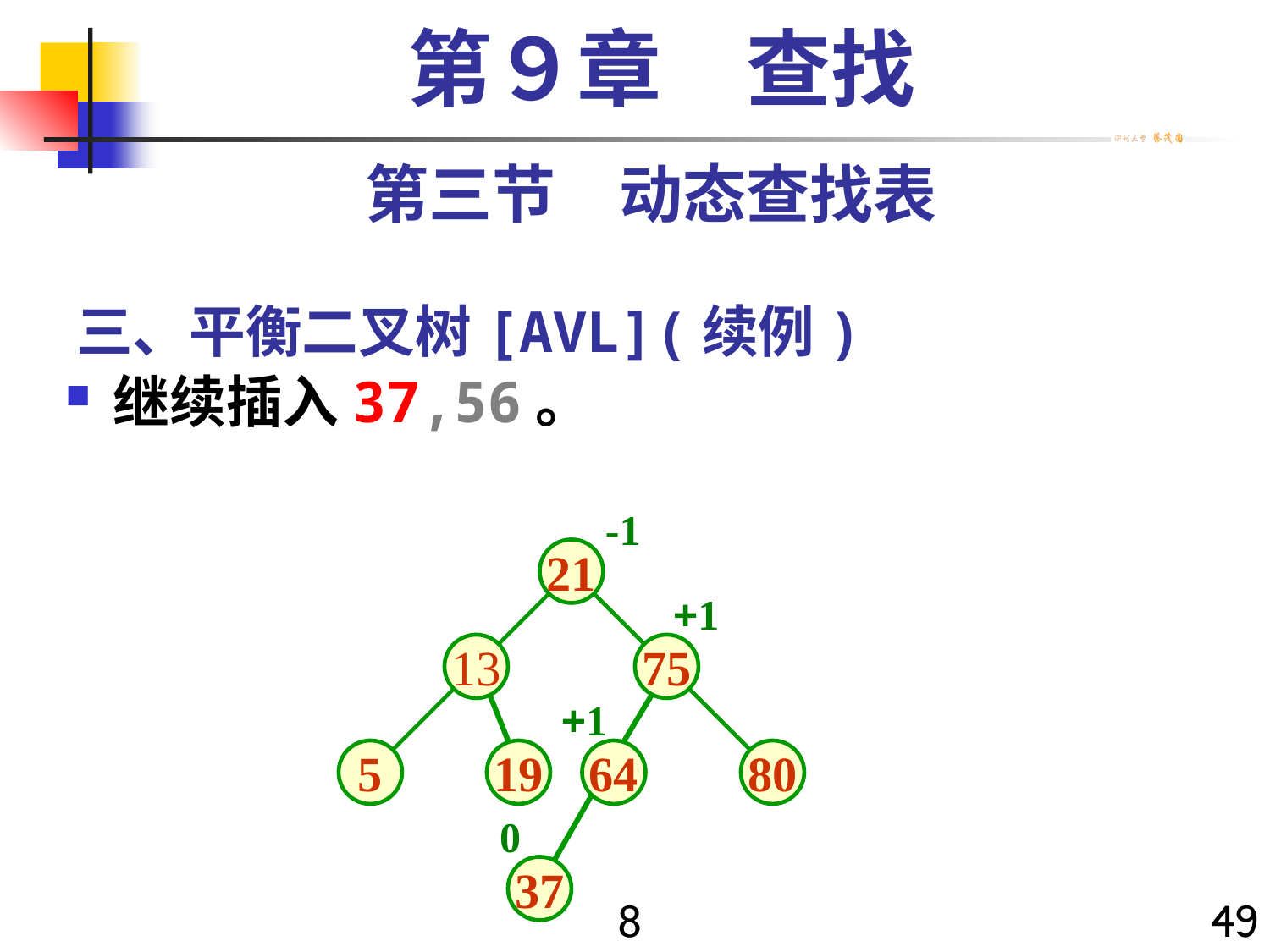

第９章　查找
第三节　动态查找表
# 三、平衡二叉树[AVL](续例)
继续插入37,56。
-1
21
+1

13
75

+1

5
19
64
80

0
37
8
49